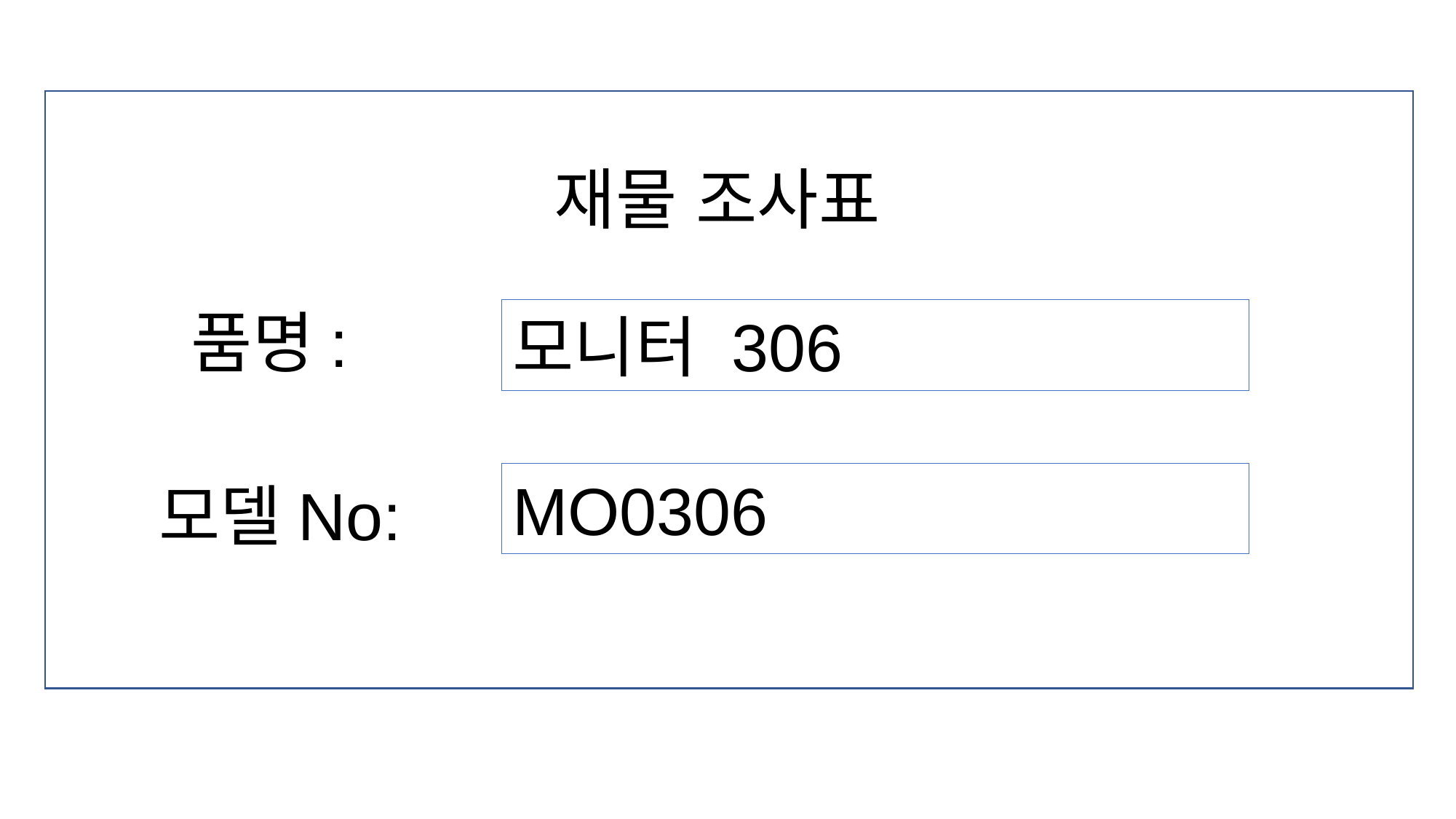

재물 조사표
품명:
모니터 306
MO0306
모델No: